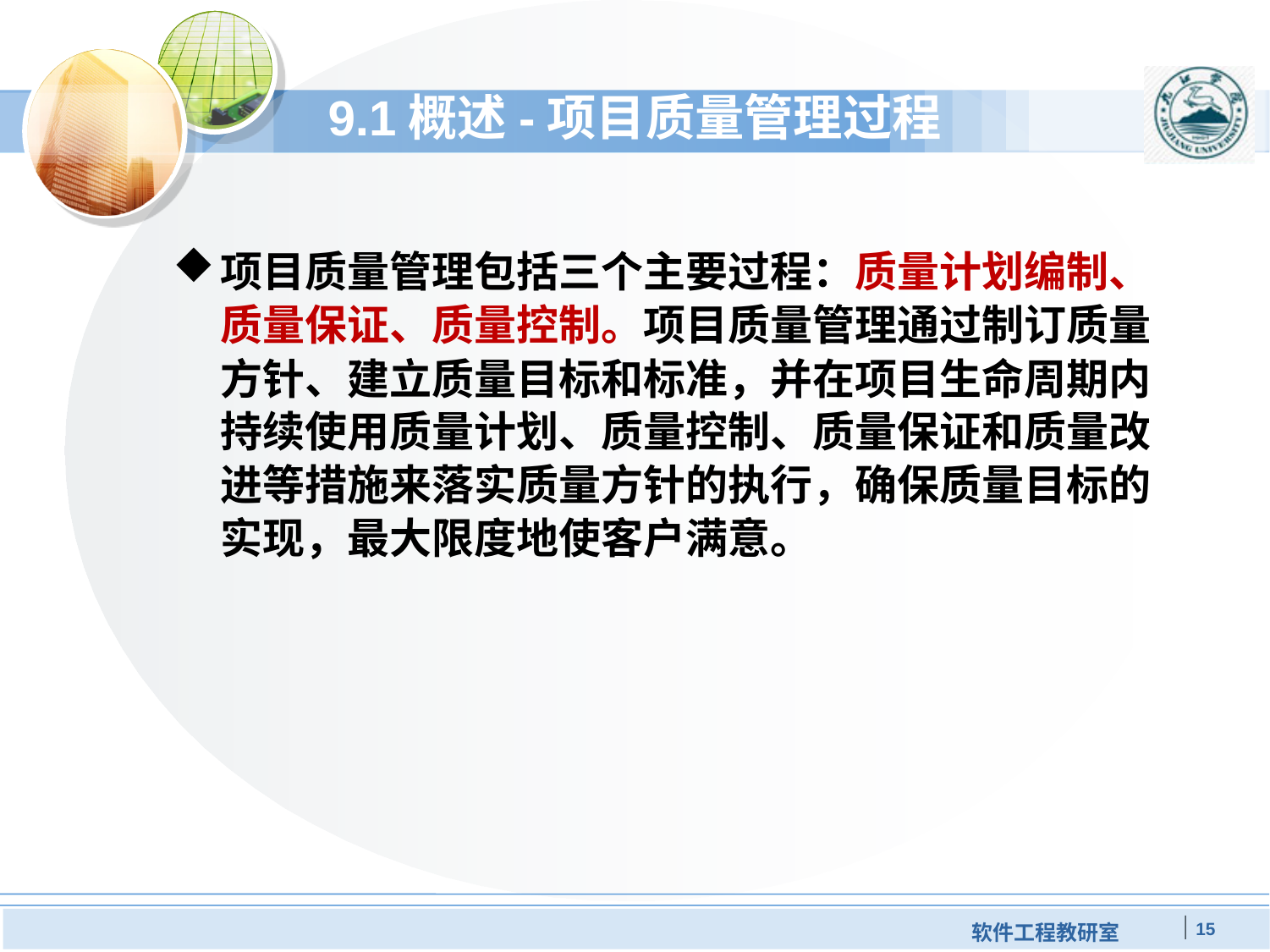

# 9.1概述-项目质量管理过程
项目质量管理包括三个主要过程：质量计划编制、质量保证、质量控制。项目质量管理通过制订质量方针、建立质量目标和标准，并在项目生命周期内持续使用质量计划、质量控制、质量保证和质量改进等措施来落实质量方针的执行，确保质量目标的实现，最大限度地使客户满意。